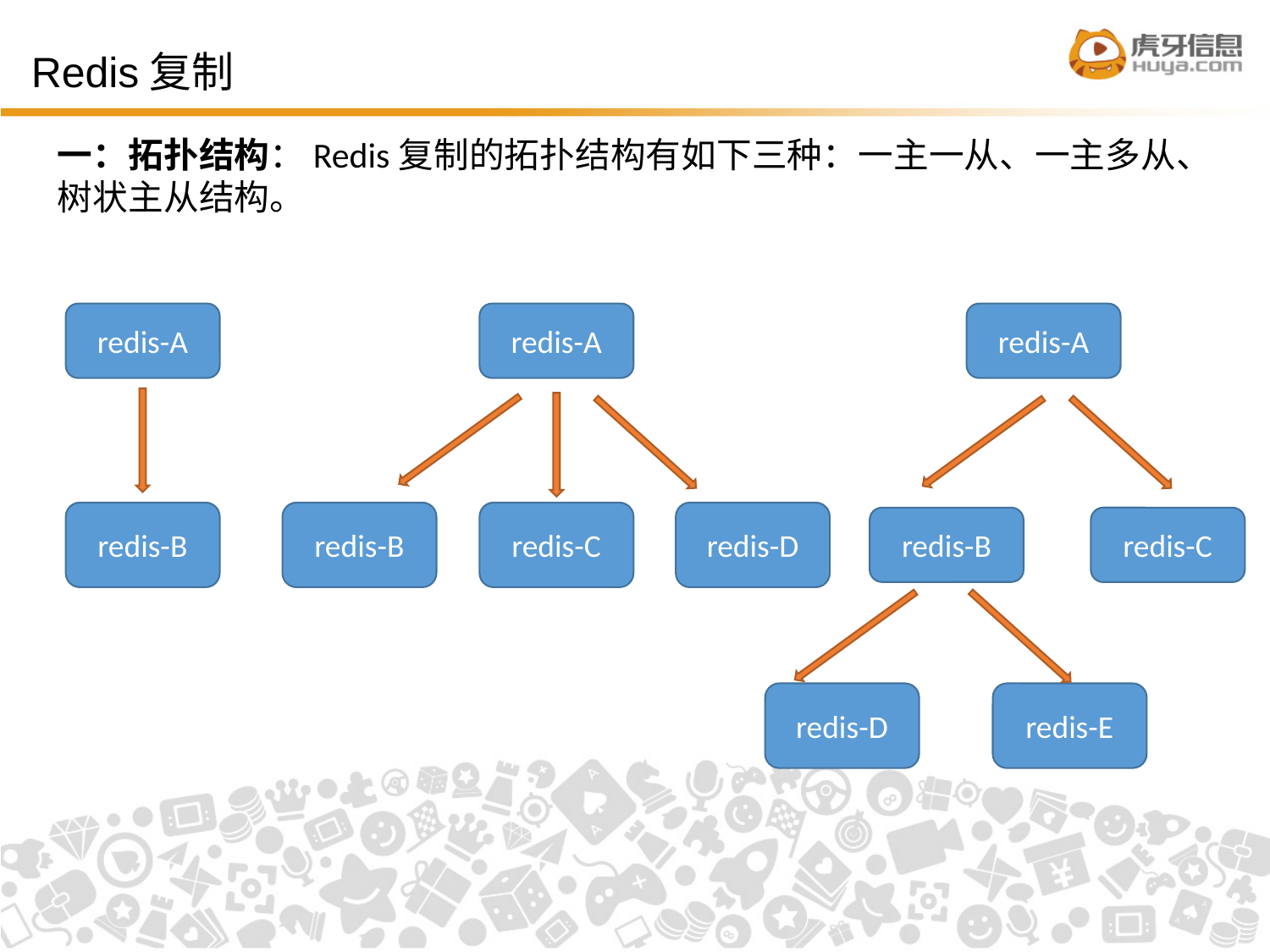

Redis复制
一：拓扑结构：Redis复制的拓扑结构有如下三种：一主一从、一主多从、树状主从结构。

redis-A
redis-A
redis-A

redis-B
redis-B
redis-C
redis-D
redis-B
redis-C

redis-D
redis-E